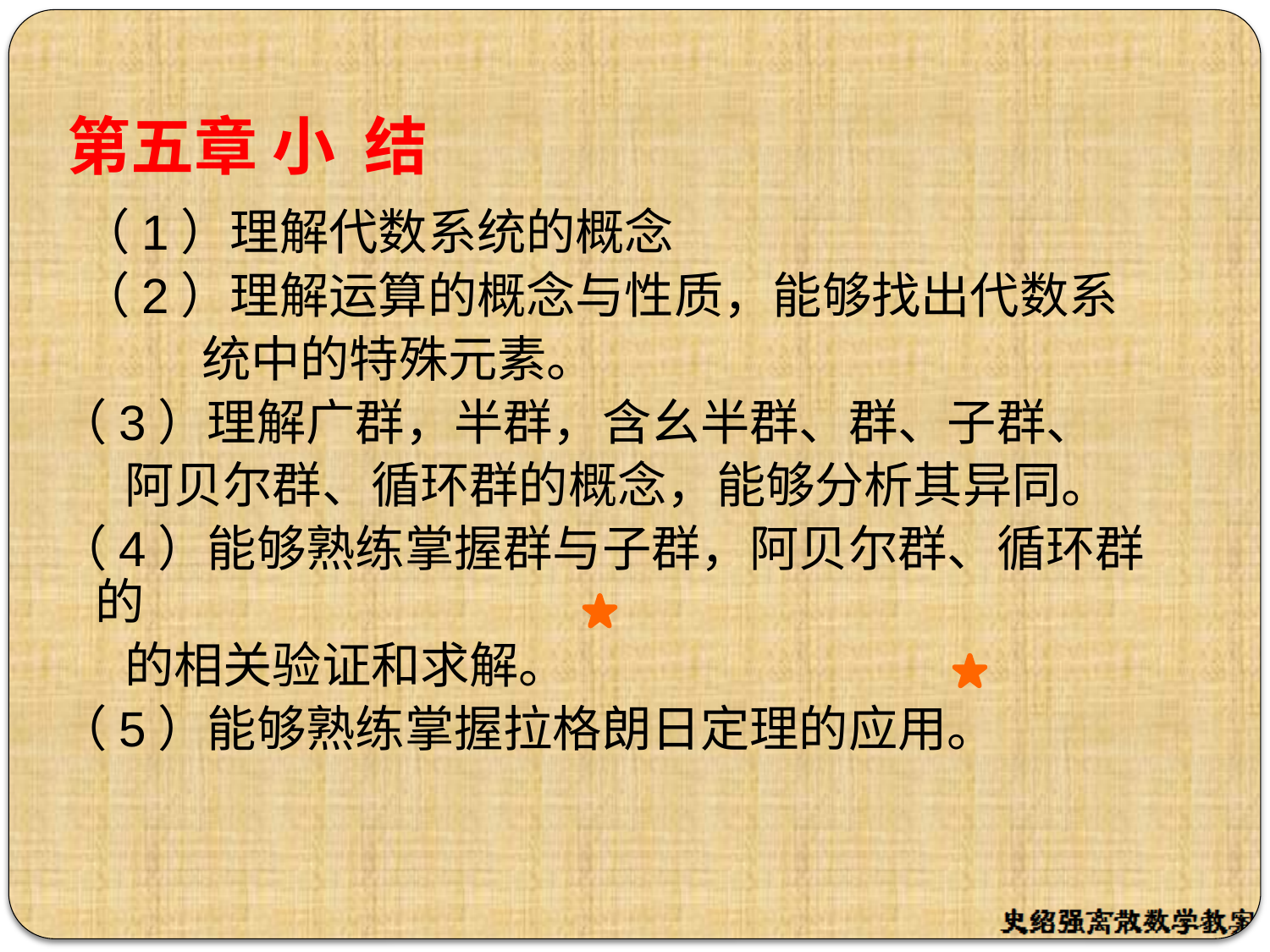

# 第五章 小  结
 （1）理解代数系统的概念
 （2）理解运算的概念与性质，能够找出代数系
            统中的特殊元素。
（3）理解广群，半群，含幺半群、群、子群、
     阿贝尔群、循环群的概念，能够分析其异同。
（4）能够熟练掌握群与子群，阿贝尔群、循环群的
     的相关验证和求解。
（5）能够熟练掌握拉格朗日定理的应用。